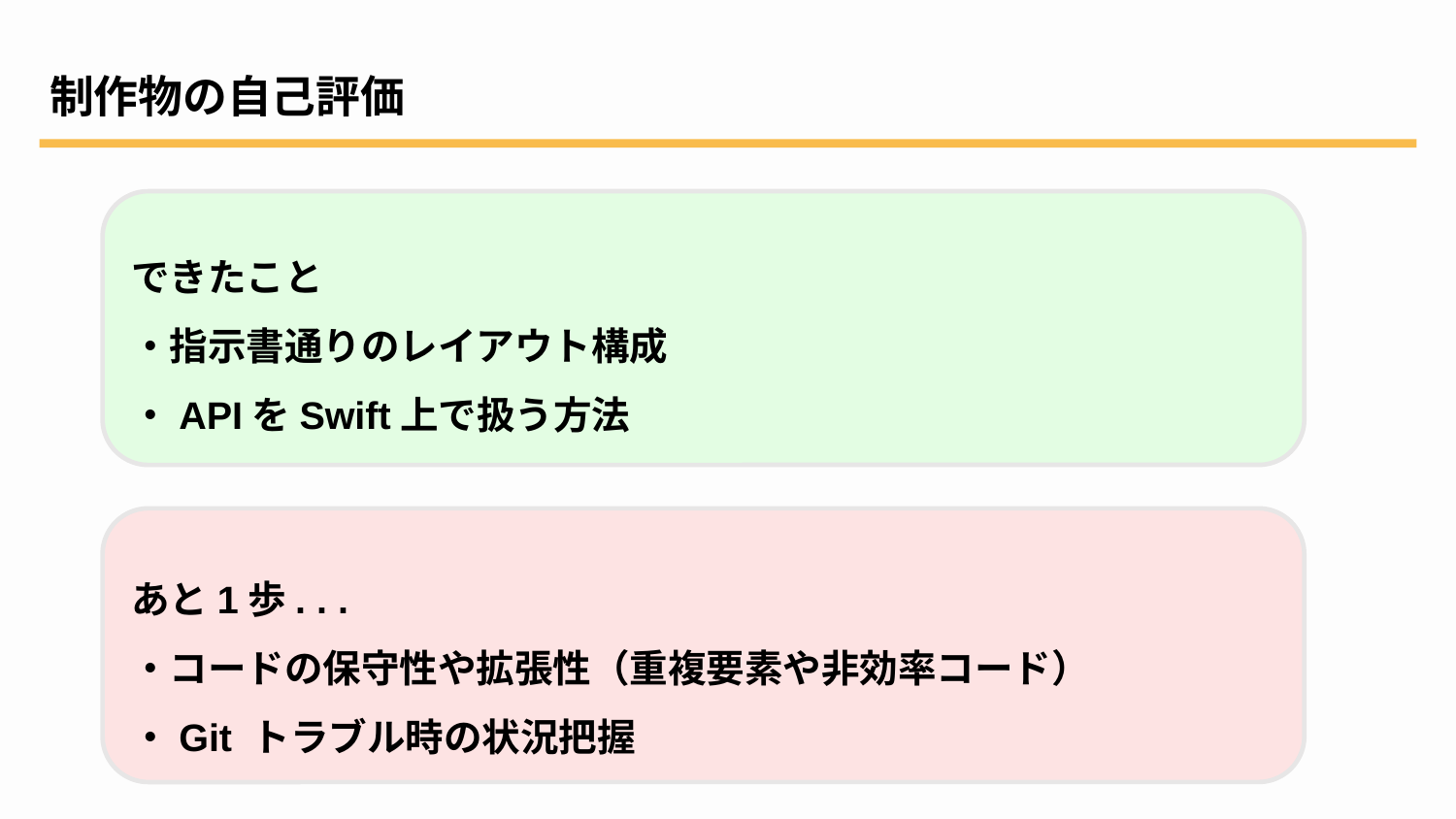

制作物の自己評価

できたこと
・指示書通りのレイアウト構成
・APIをSwift上で扱う方法

あと1歩. . .
・コードの保守性や拡張性（重複要素や非効率コード）
・Git トラブル時の状況把握